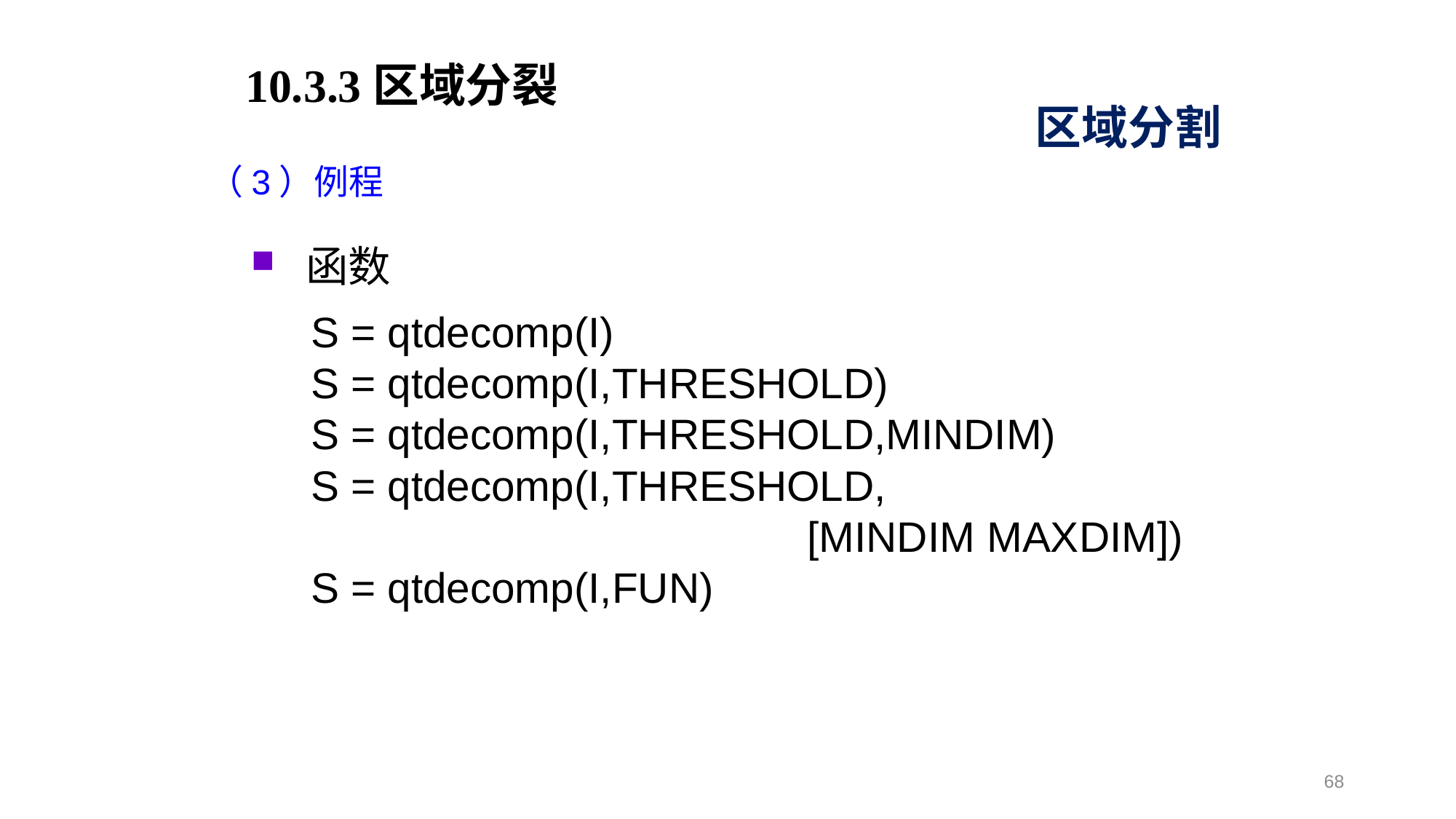

10.3.3区域分裂
区域分割
（3）例程
函数
S = qtdecomp(I)
S = qtdecomp(I,THRESHOLD)
S = qtdecomp(I,THRESHOLD,MINDIM)
S = qtdecomp(I,THRESHOLD,
                                          [MINDIM MAXDIM])
S = qtdecomp(I,FUN)
68